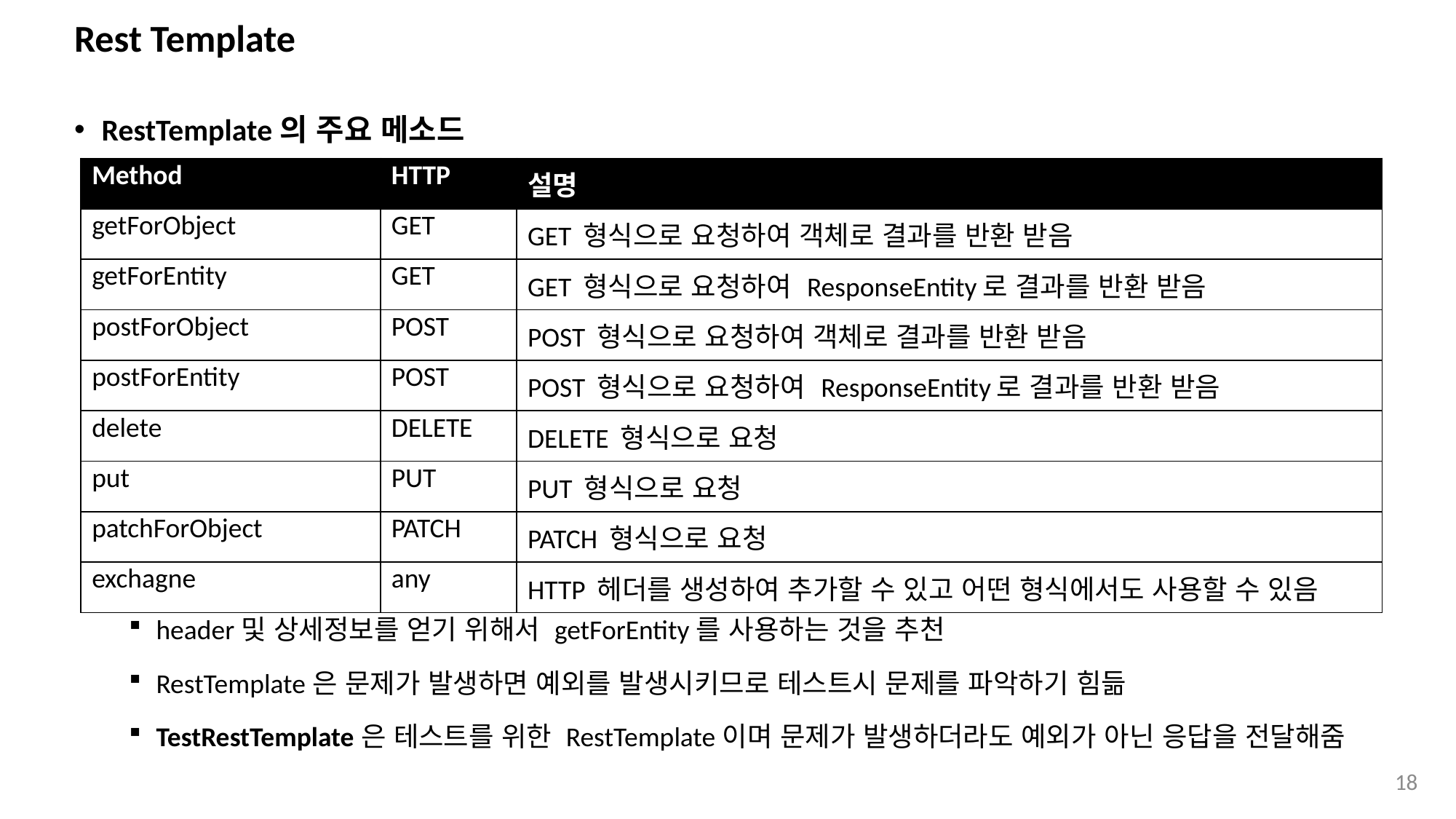

# Rest Template
RestTemplate의 주요 메소드

header및 상세정보를 얻기 위해서 getForEntity를 사용하는 것을 추천
RestTemplate은 문제가 발생하면 예외를 발생시키므로 테스트시 문제를 파악하기 힘듦
TestRestTemplate은 테스트를 위한 RestTemplate이며 문제가 발생하더라도 예외가 아닌 응답을 전달해줌

| Method | HTTP | 설명 |
| --- | --- | --- |
| getForObject | GET | GET 형식으로 요청하여 객체로 결과를 반환 받음 |
| getForEntity | GET | GET 형식으로 요청하여 ResponseEntity로 결과를 반환 받음 |
| postForObject | POST | POST 형식으로 요청하여 객체로 결과를 반환 받음 |
| postForEntity | POST | POST 형식으로 요청하여 ResponseEntity로 결과를 반환 받음 |
| delete | DELETE | DELETE 형식으로 요청 |
| put | PUT | PUT 형식으로 요청 |
| patchForObject | PATCH | PATCH 형식으로 요청 |
| exchagne | any | HTTP 헤더를 생성하여 추가할 수 있고 어떤 형식에서도 사용할 수 있음 |
18